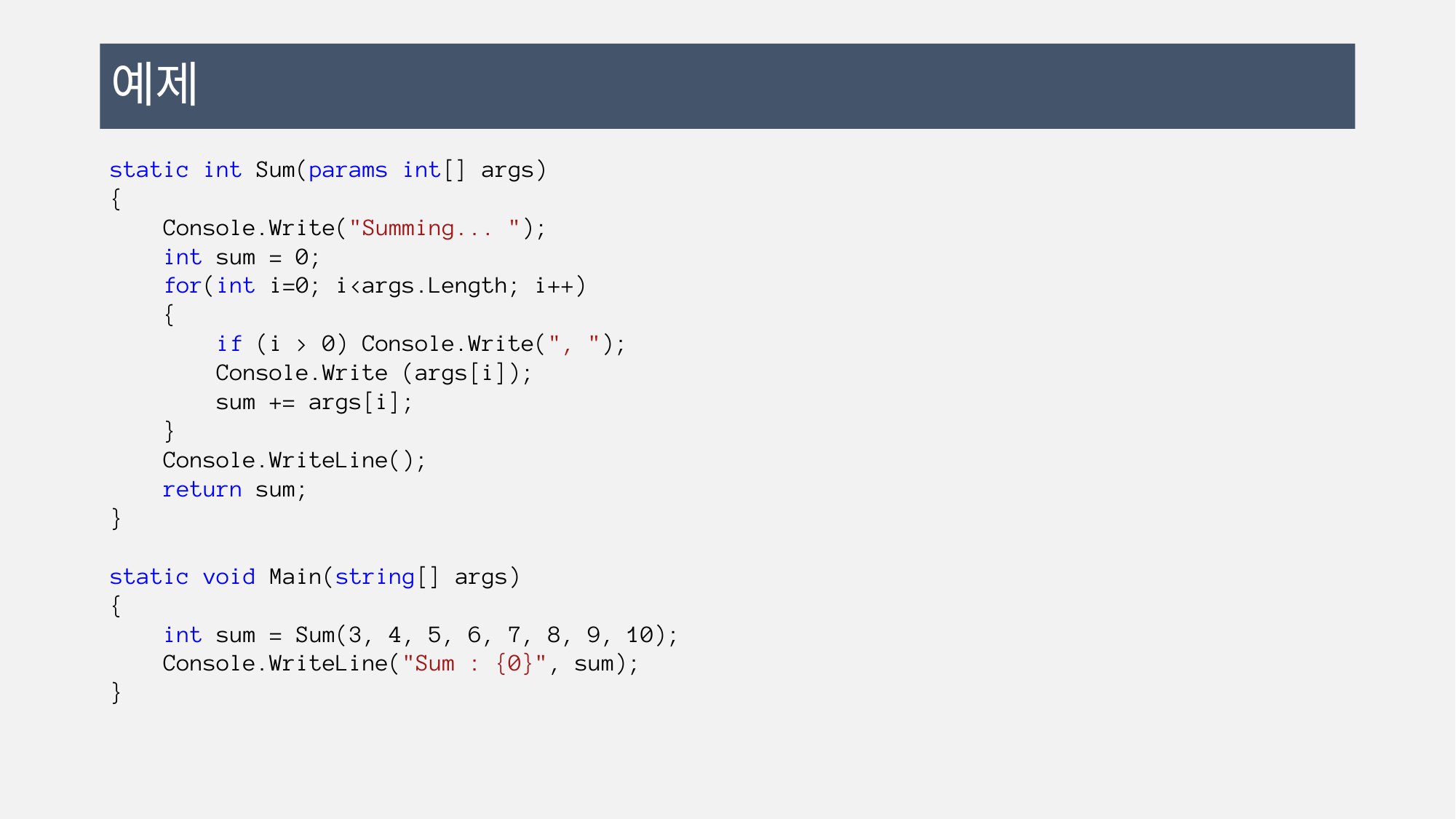

# 예제

static int Sum(params int[] args)
{
    Console.Write("Summing... ");
    int sum = 0;
    for(int i=0; i<args.Length; i++)
    {
        if (i > 0) Console.Write(", ");
        Console.Write (args[i]);
        sum += args[i];
    }
    Console.WriteLine();
    return sum;
}

static void Main(string[] args)
{
    int sum = Sum(3, 4, 5, 6, 7, 8, 9, 10);
    Console.WriteLine("Sum : {0}", sum);
}